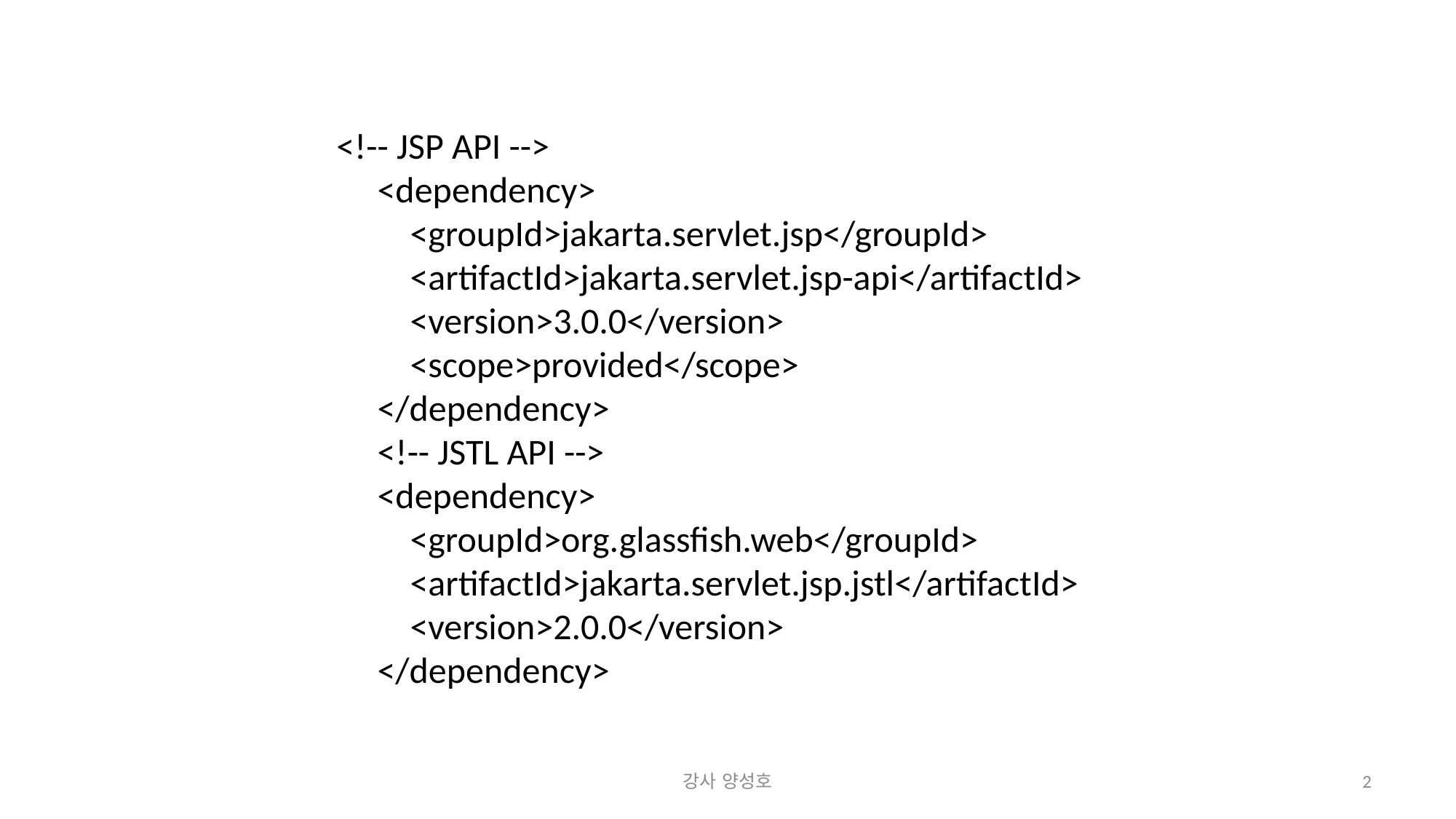

<!-- JSP API -->
      <dependency>
          <groupId>jakarta.servlet.jsp</groupId>
          <artifactId>jakarta.servlet.jsp-api</artifactId>
          <version>3.0.0</version>
          <scope>provided</scope>
      </dependency>
      <!-- JSTL API -->
      <dependency>
          <groupId>org.glassfish.web</groupId>
          <artifactId>jakarta.servlet.jsp.jstl</artifactId>
          <version>2.0.0</version>
      </dependency>

강사 양성호
2